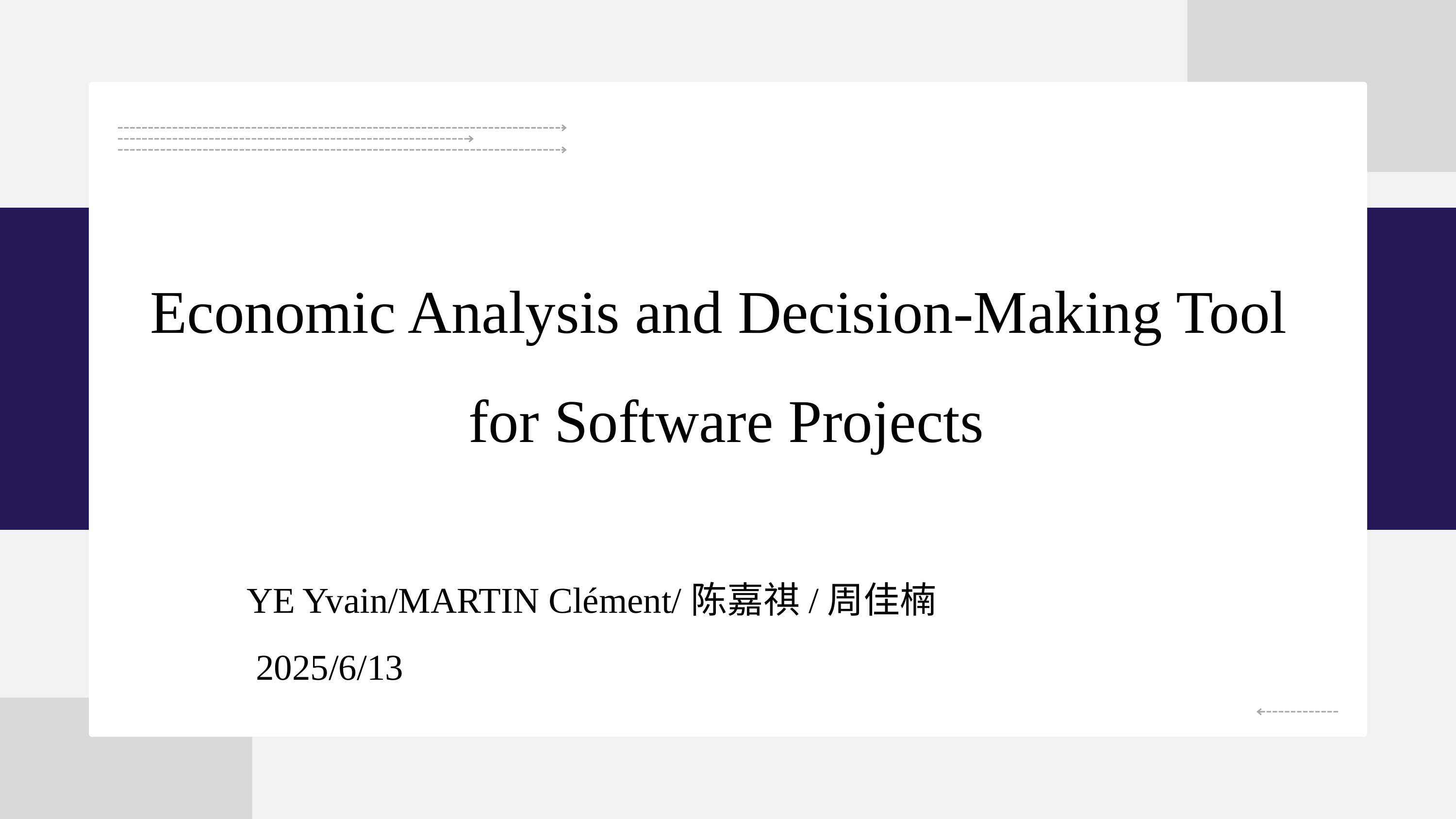

Economic Analysis and Decision-Making Tool
for Software Projects
YE Yvain/MARTIN Clément/陈嘉祺/周佳楠
2025/6/13